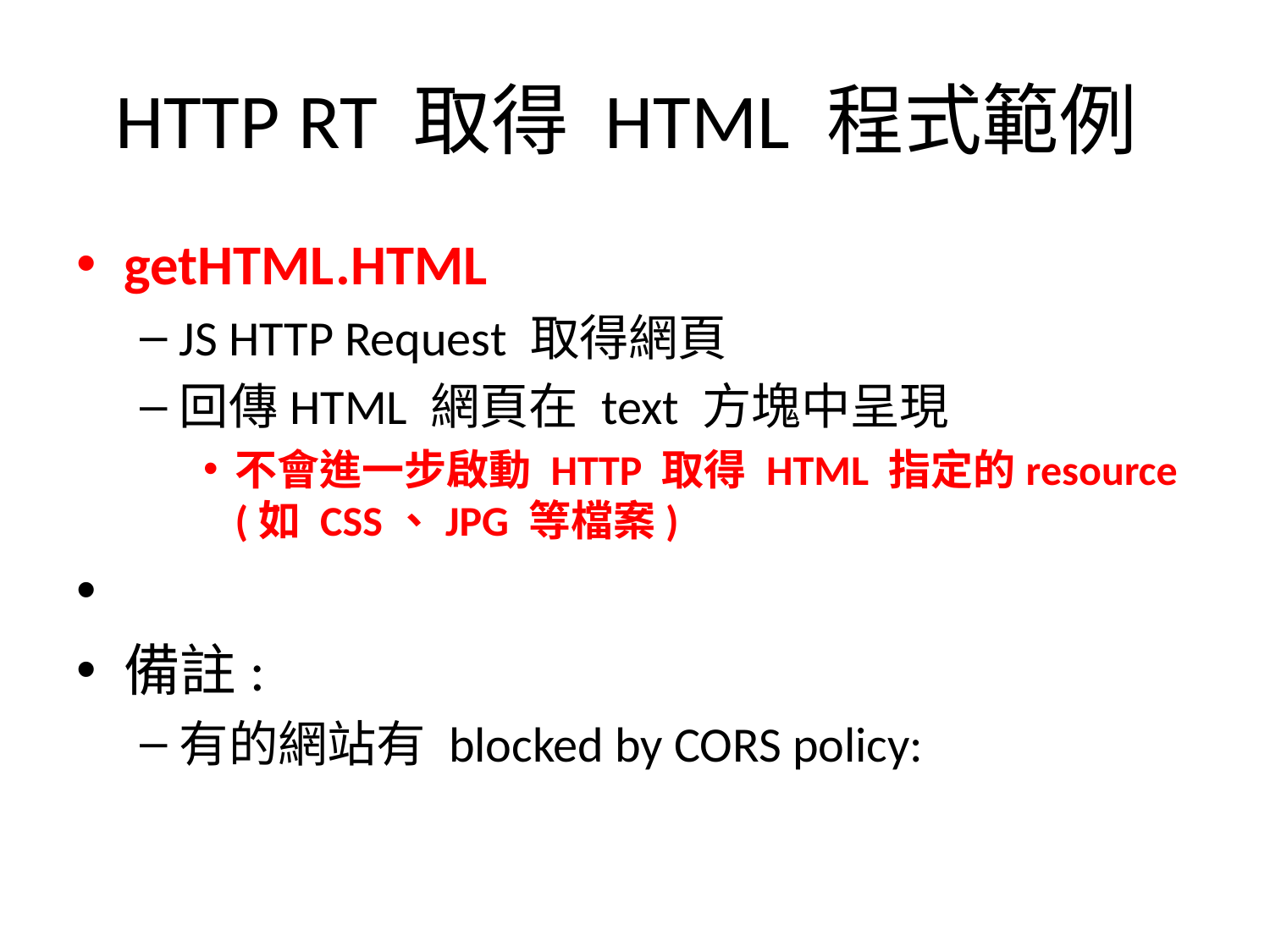

# HTTP RT 取得 HTML 程式範例
getHTML.HTML
JS HTTP Request 取得網頁
回傳HTML 網頁在 text 方塊中呈現
不會進一步啟動 HTTP 取得 HTML 指定的resource (如 CSS、JPG 等檔案)

備註:
有的網站有 blocked by CORS policy: